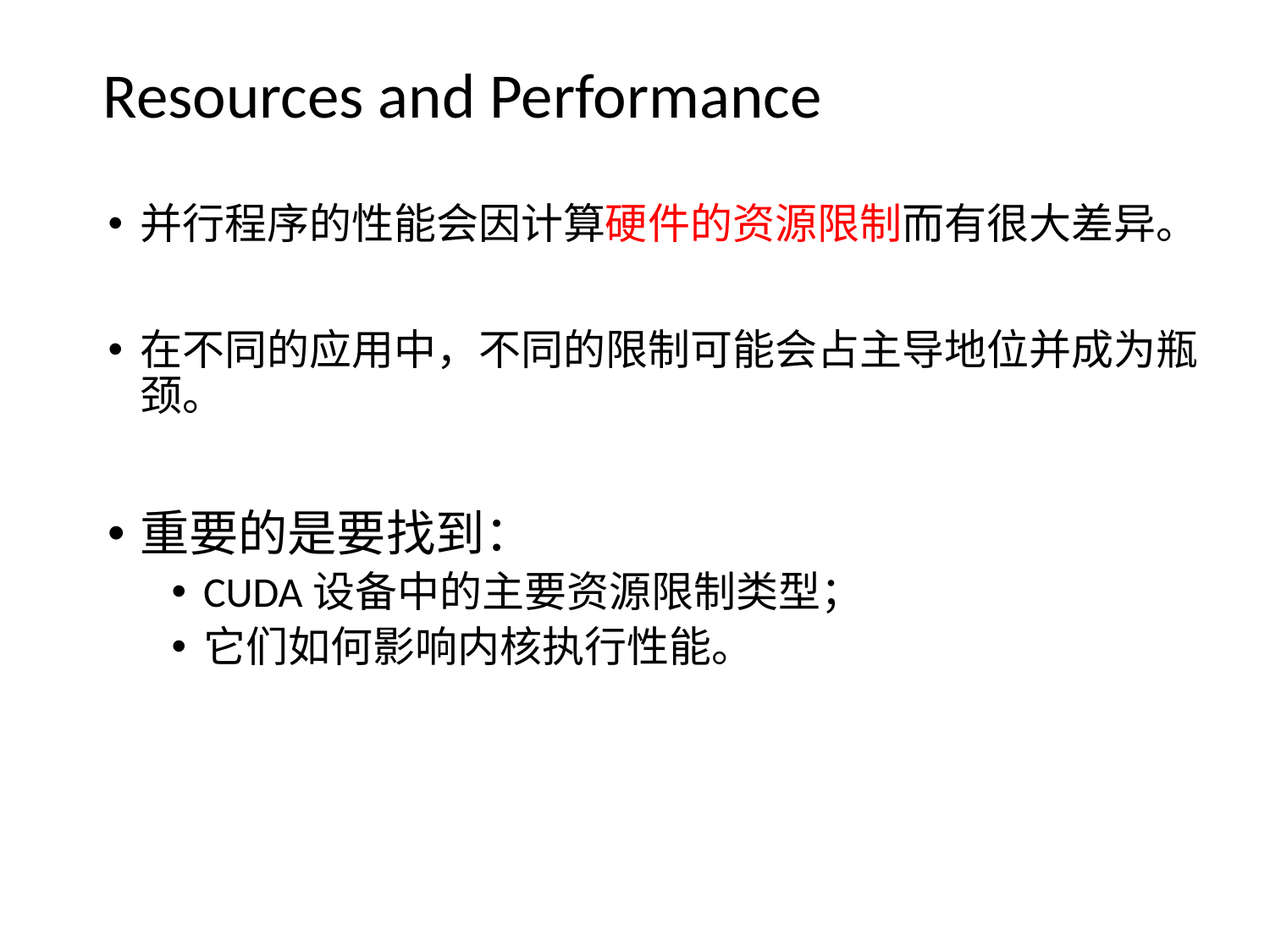

# Resources and Performance
并行程序的性能会因计算硬件的资源限制而有很大差异。

在不同的应用中，不同的限制可能会占主导地位并成为瓶颈。

重要的是要找到：
CUDA设备中的主要资源限制类型；
它们如何影响内核执行性能。